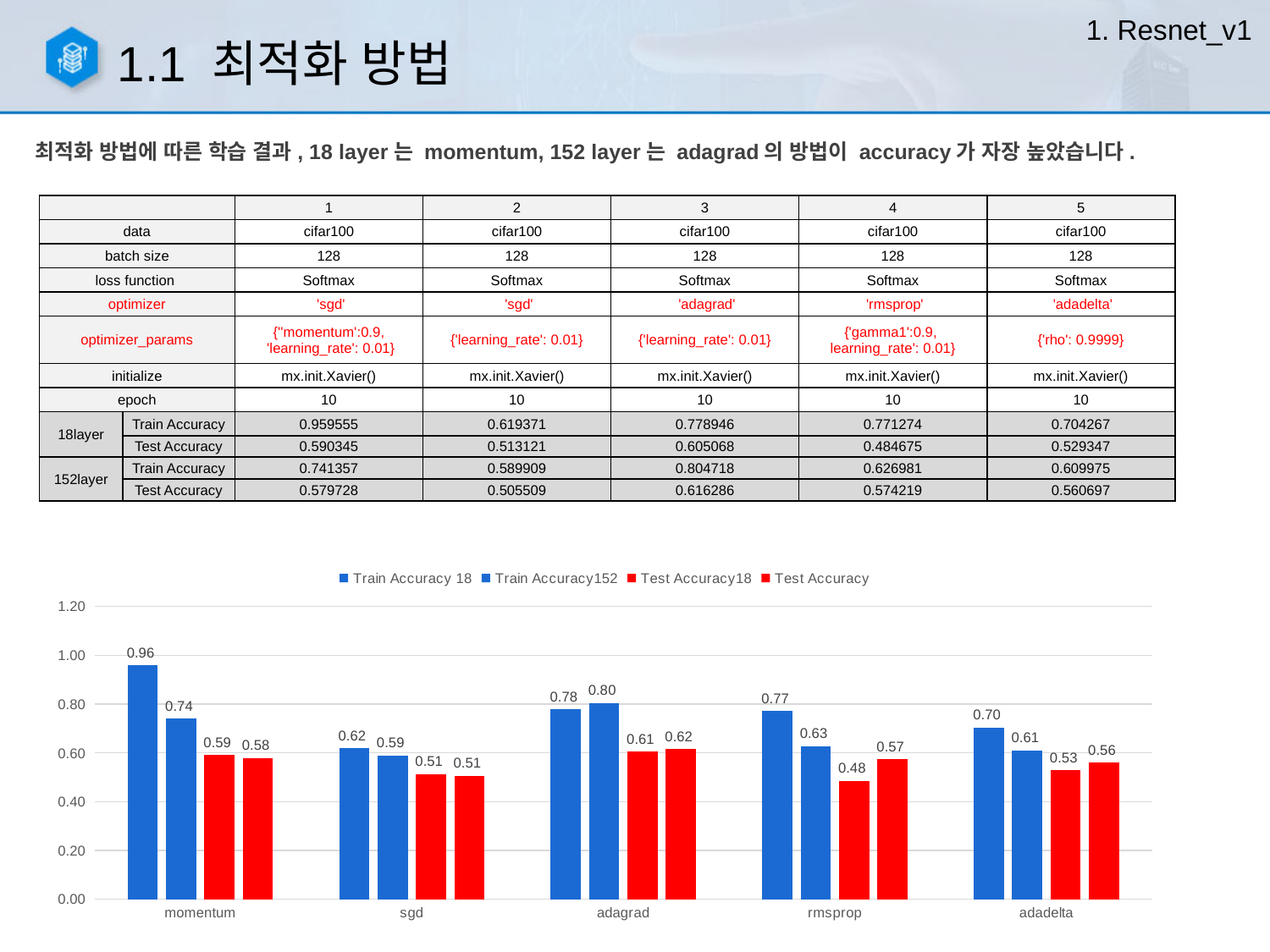

1. Resnet_v1
1.1 최적화 방법
최적화 방법에 따른 학습 결과, 18 layer는 momentum, 152 layer는 adagrad의 방법이 accuracy가 자장 높았습니다.
|  |  | 1 | 2 | 3 | 4 | 5 |
| --- | --- | --- | --- | --- | --- | --- |
| data |  | cifar100 | cifar100 | cifar100 | cifar100 | cifar100 |
| batch size |  | 128 | 128 | 128 | 128 | 128 |
| loss function |  | Softmax | Softmax | Softmax | Softmax | Softmax |
| optimizer |  | 'sgd' | 'sgd' | 'adagrad' | 'rmsprop' | 'adadelta' |
| optimizer\_params |  | {''momentum':0.9, 'learning\_rate': 0.01} | {'learning\_rate': 0.01} | {'learning\_rate': 0.01} | {'gamma1':0.9, learning\_rate': 0.01} | {'rho': 0.9999} |
| initialize |  | mx.init.Xavier() | mx.init.Xavier() | mx.init.Xavier() | mx.init.Xavier() | mx.init.Xavier() |
| epoch |  | 10 | 10 | 10 | 10 | 10 |
| 18layer | Train Accuracy | 0.959555 | 0.619371 | 0.778946 | 0.771274 | 0.704267 |
|  | Test Accuracy | 0.590345 | 0.513121 | 0.605068 | 0.484675 | 0.529347 |
| 152layer | Train Accuracy | 0.741357 | 0.589909 | 0.804718 | 0.626981 | 0.609975 |
|  | Test Accuracy | 0.579728 | 0.505509 | 0.616286 | 0.574219 | 0.560697 |

### Chart

| Category | Train Accuracy 18 | Train Accuracy152 | Test Accuracy18 | Test Accuracy |
|---|---|---|---|---|
| momentum | 0.959555 | 0.741357 | 0.590345 | 0.579728 |
| sgd | 0.619371 | 0.589909 | 0.513121 | 0.505509 |
| adagrad | 0.778946 | 0.804718 | 0.605068 | 0.616286 |
| rmsprop | 0.771274 | 0.626981 | 0.484675 | 0.574219 |
| adadelta | 0.704267 | 0.609975 | 0.529347 | 0.560697 |